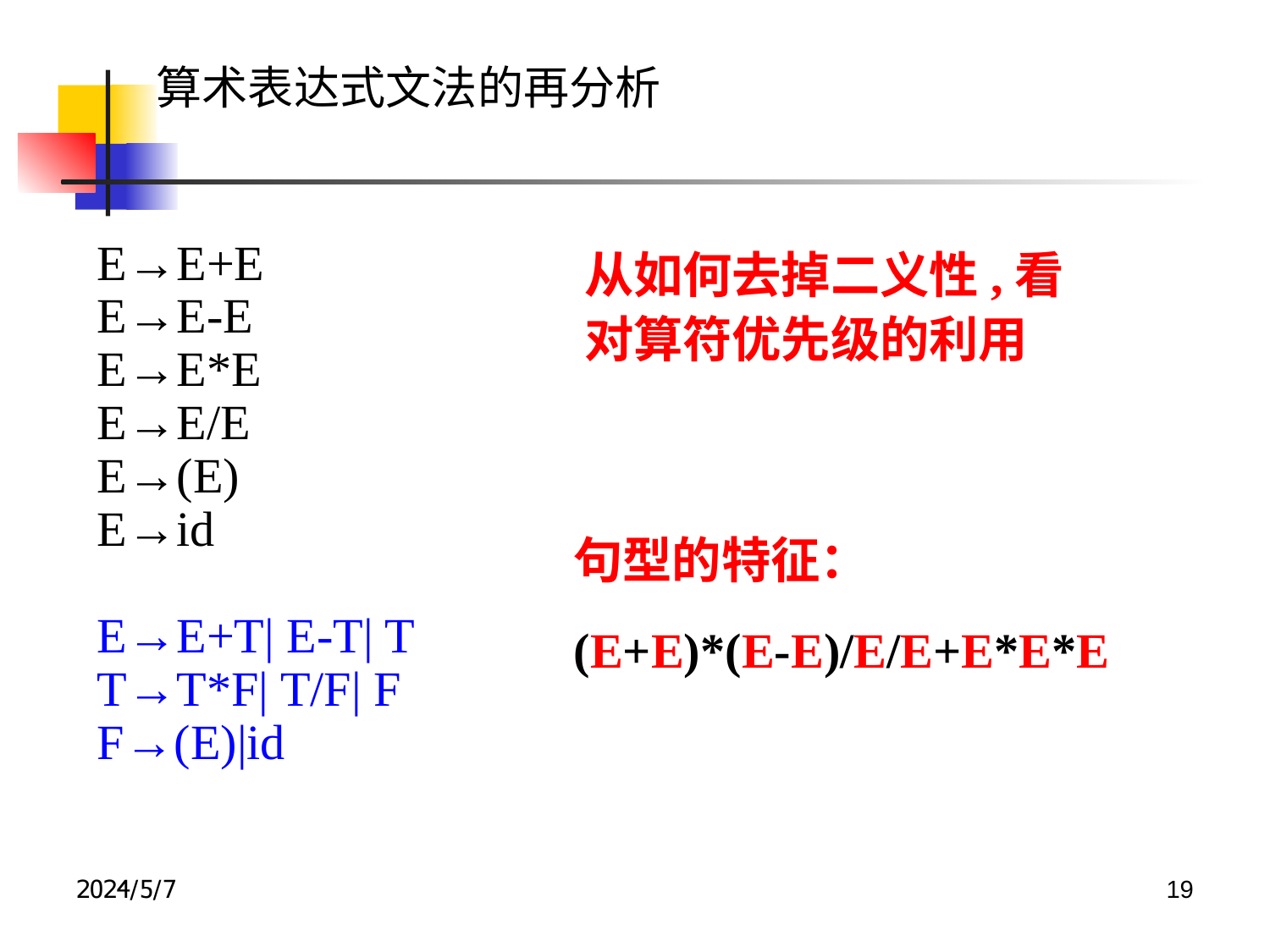

算术表达式文法的再分析
E→E+E
E→E-E
E→E*E
E→E/E
E→(E)
E→id

E→E+T| E-T| T  T→T*F| T/F| F  F→(E)|id
从如何去掉二义性,看对算符优先级的利用
句型的特征：
(E+E)*(E-E)/E/E+E*E*E
2024/5/7
19